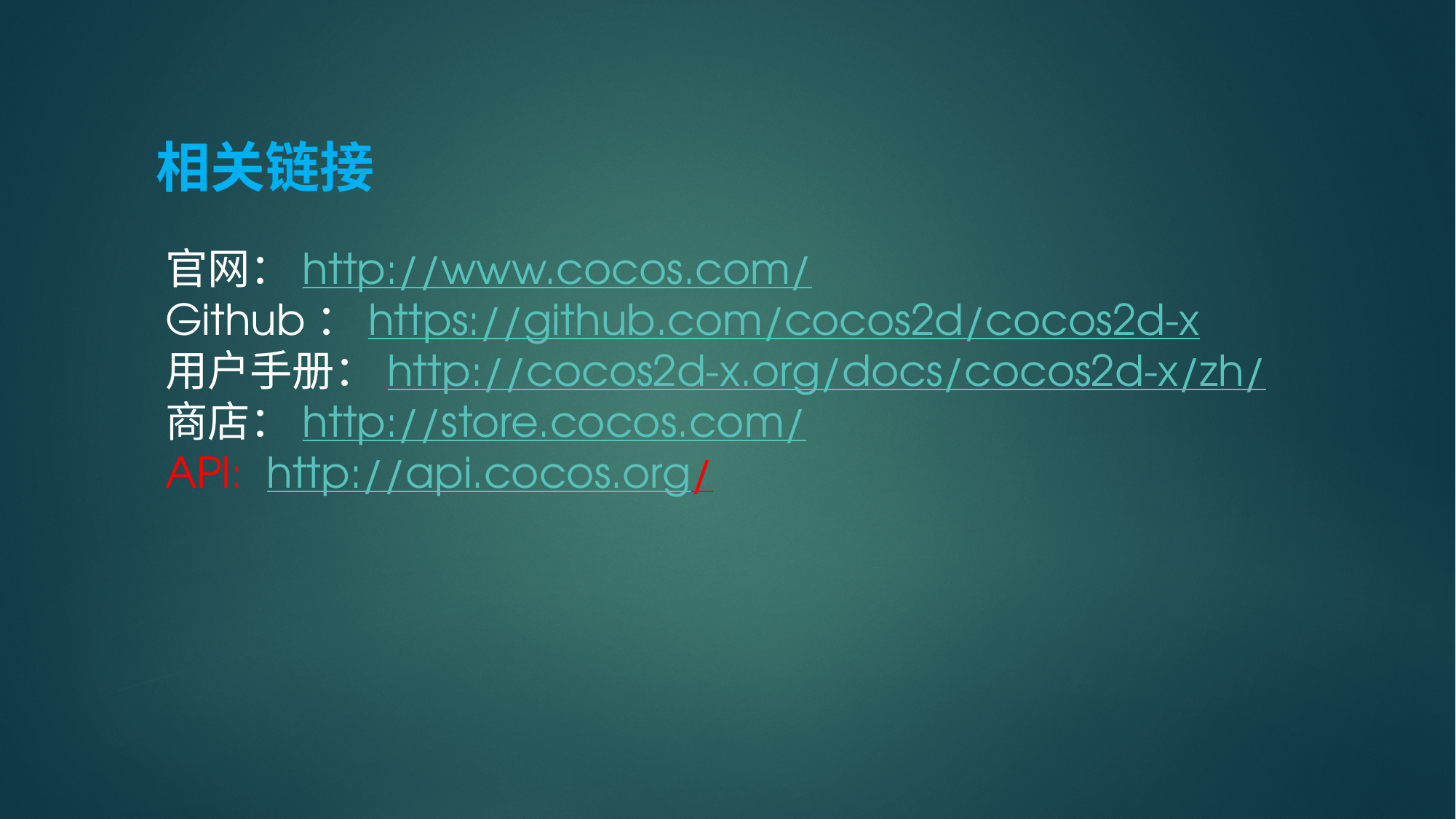

相关链接

官网：http://www.cocos.com/
Github：https://github.com/cocos2d/cocos2d-x
用户手册：http://cocos2d-x.org/docs/cocos2d-x/zh/
商店：http://store.cocos.com/
API:  http://api.cocos.org/